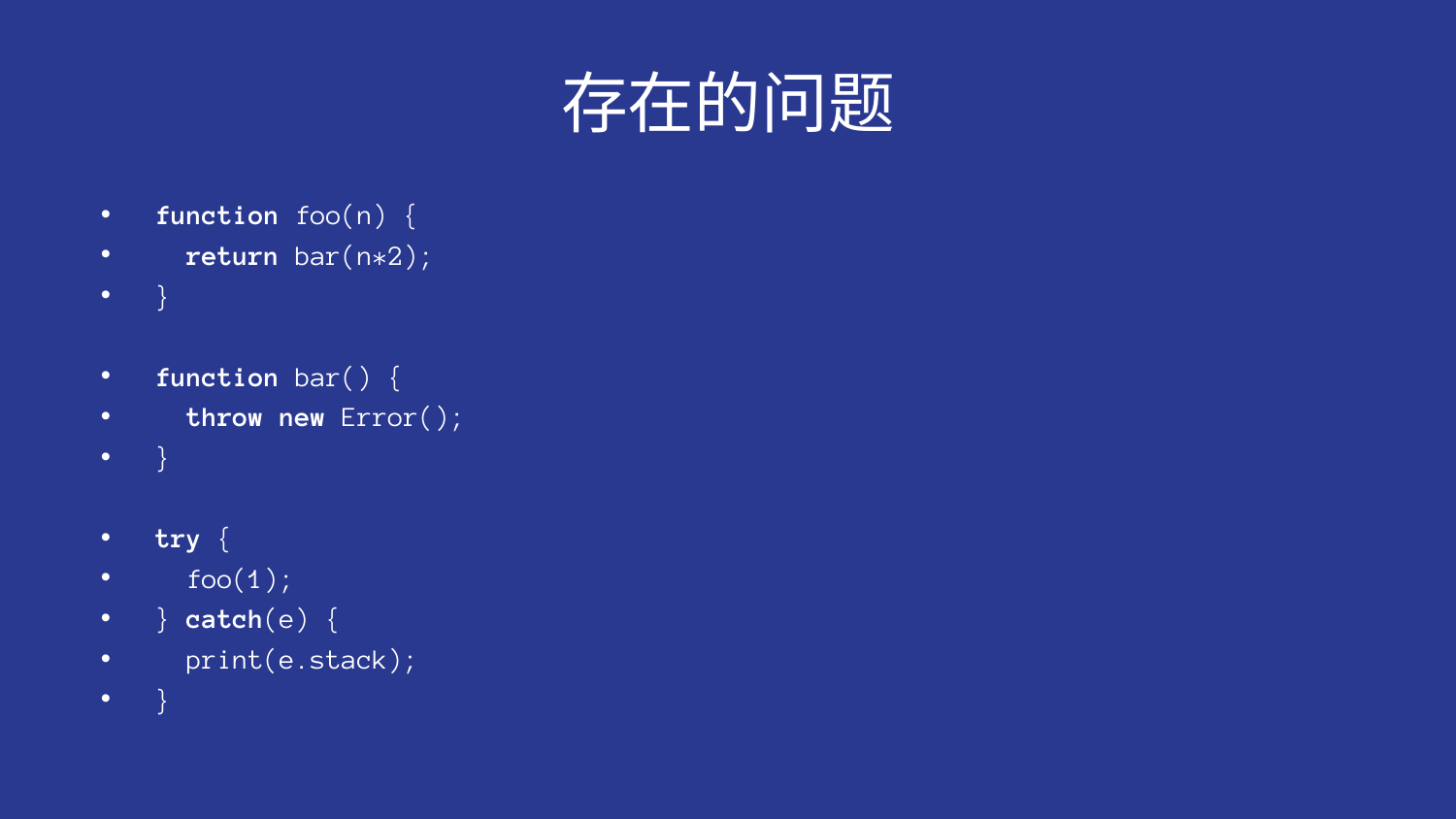

# 存在的问题
function foo(n) {
  return bar(n*2);
}

function bar() {
  throw new Error();
}

try {
  foo(1);
} catch(e) {
  print(e.stack);
}